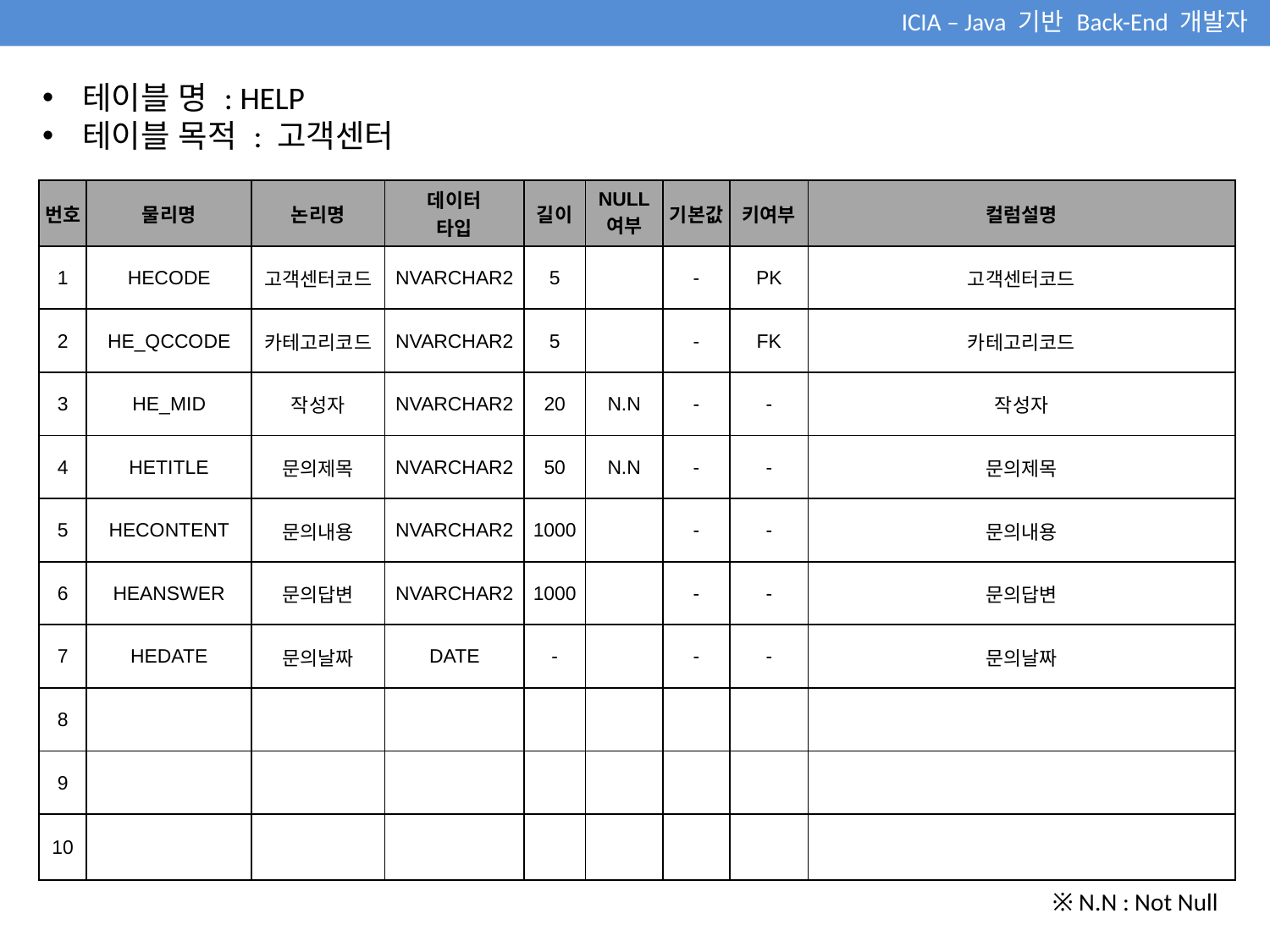

ICIA – Java 기반 Back-End 개발자
테이블 명 : HELP
테이블 목적 : 고객센터
| 번호 | 물리명 | 논리명 | 데이터 타입 | 길이 | NULL 여부 | 기본값 | 키여부 | 컬럼설명 |
| --- | --- | --- | --- | --- | --- | --- | --- | --- |
| 1 | HECODE | 고객센터코드 | NVARCHAR2 | 5 |  | - | PK | 고객센터코드 |
| 2 | HE\_QCCODE | 카테고리코드 | NVARCHAR2 | 5 |  | - | FK | 카테고리코드 |
| 3 | HE\_MID | 작성자 | NVARCHAR2 | 20 | N.N | - | - | 작성자 |
| 4 | HETITLE | 문의제목 | NVARCHAR2 | 50 | N.N | - | - | 문의제목 |
| 5 | HECONTENT | 문의내용 | NVARCHAR2 | 1000 |  | - | - | 문의내용 |
| 6 | HEANSWER | 문의답변 | NVARCHAR2 | 1000 |  | - | - | 문의답변 |
| 7 | HEDATE | 문의날짜 | DATE | - |  | - | - | 문의날짜 |
| 8 |  |  |  |  |  |  |  |  |
| 9 |  |  |  |  |  |  |  |  |
| 10 |  |  |  |  |  |  |  |  |
※ N.N : Not Null